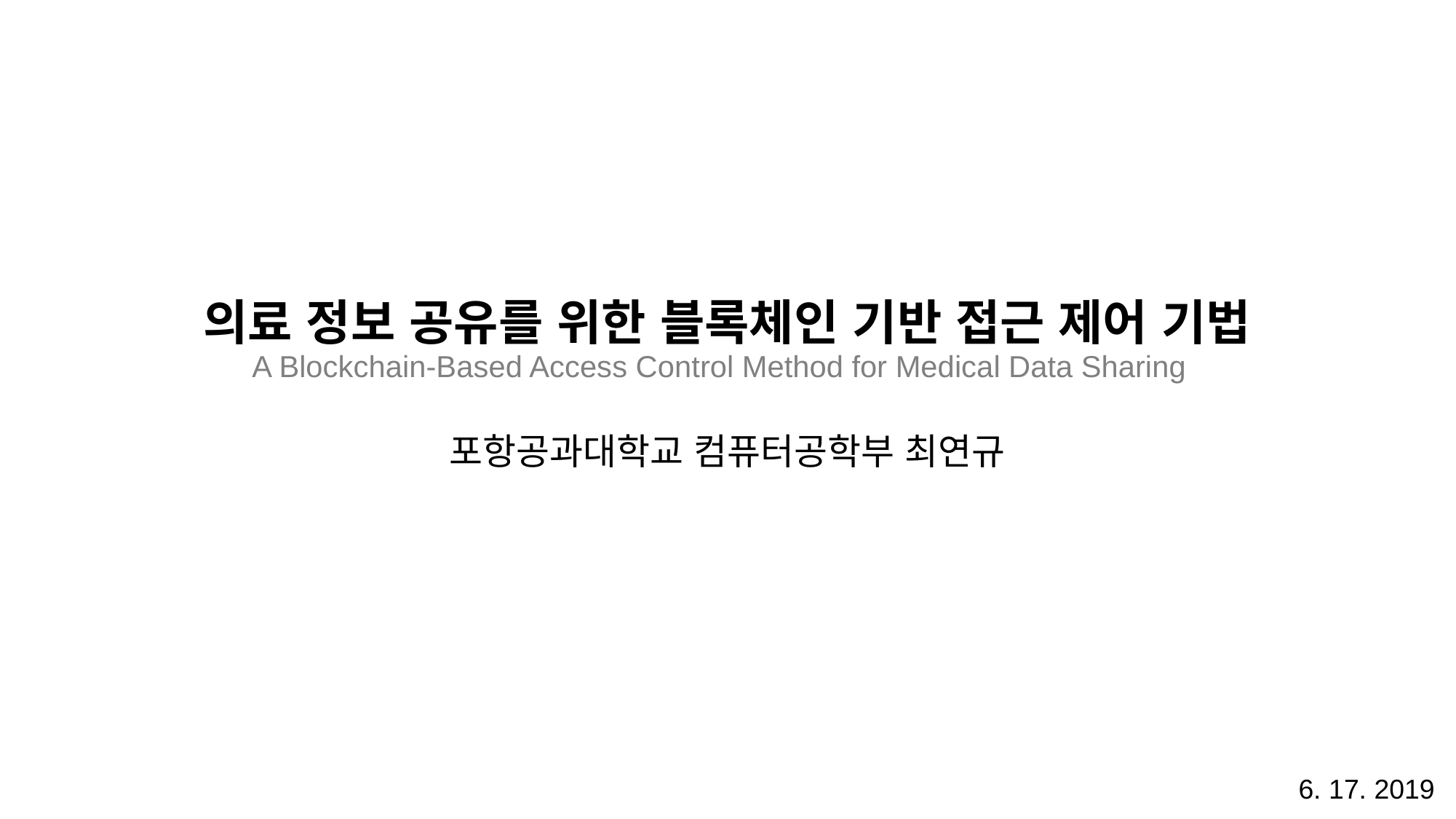

# 의료 정보 공유를 위한 블록체인 기반 접근 제어 기법 A Blockchain-Based Access Control Method for Medical Data Sharing
포항공과대학교 컴퓨터공학부 최연규
6. 17. 2019